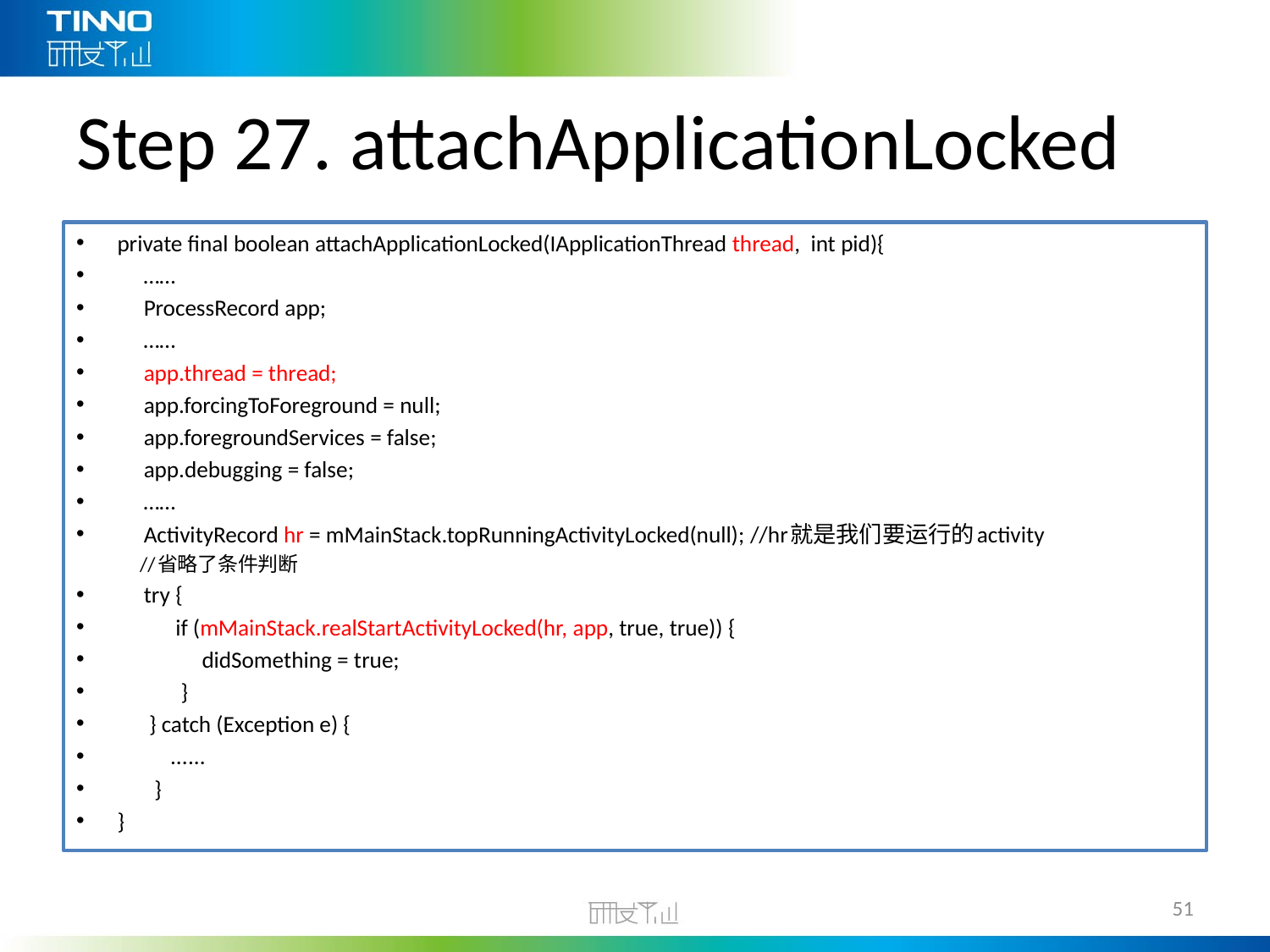

# Step 27. attachApplicationLocked
private final boolean attachApplicationLocked(IApplicationThread thread,  int pid){
     ……
     ProcessRecord app;
     ……
     app.thread = thread;
     app.forcingToForeground = null;
     app.foregroundServices = false;
     app.debugging = false;
     ……
     ActivityRecord hr = mMainStack.topRunningActivityLocked(null); //hr就是我们要运行的activity
  //省略了条件判断
     try {
           if (mMainStack.realStartActivityLocked(hr, app, true, true)) {
                didSomething = true;
            }
      } catch (Exception e) {
          ......
       }
}

51